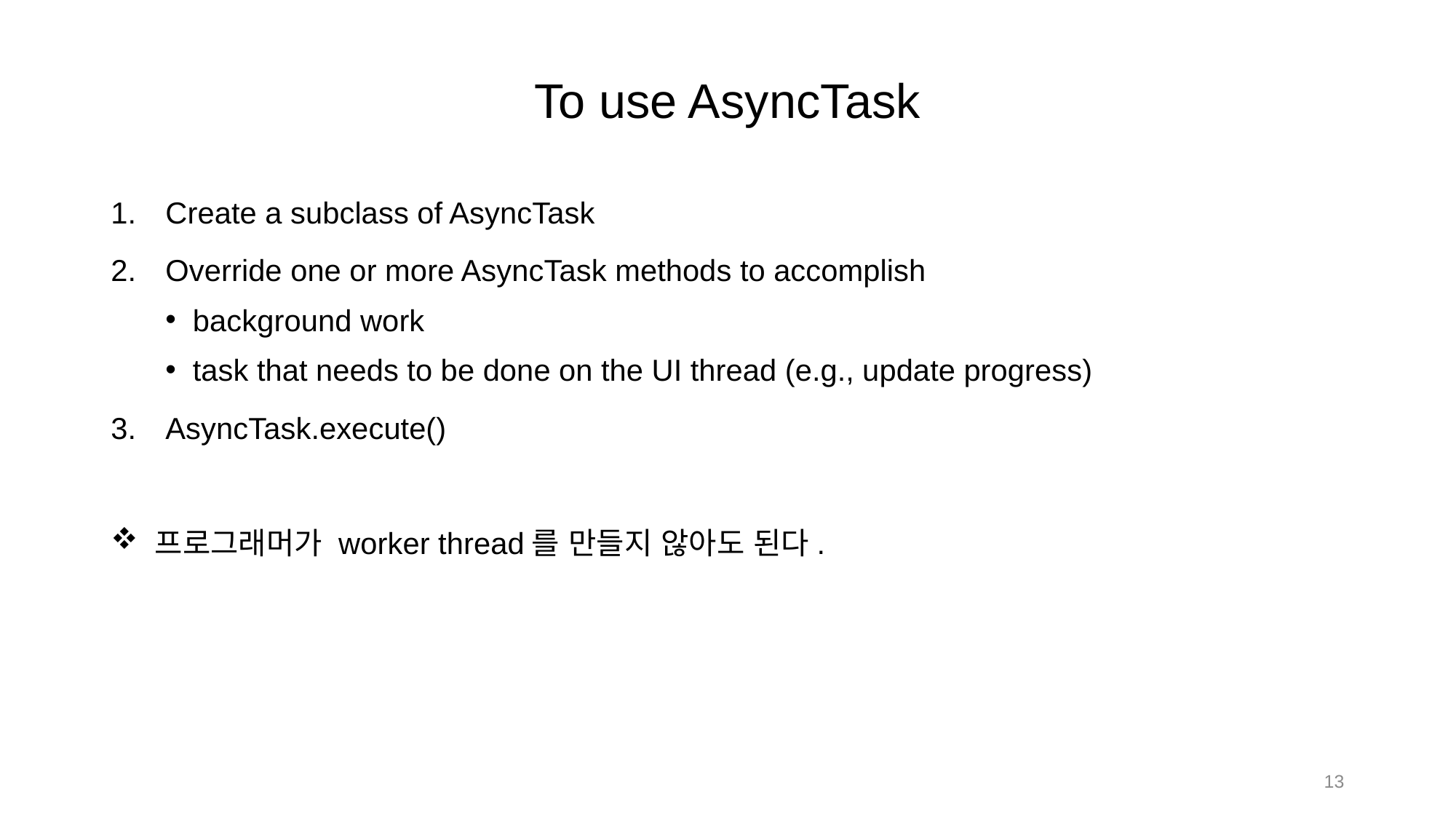

# To use AsyncTask
Create a subclass of AsyncTask
Override one or more AsyncTask methods to accomplish
background work
task that needs to be done on the UI thread (e.g., update progress)
AsyncTask.execute()

 프로그래머가 worker thread를 만들지 않아도 된다.
13